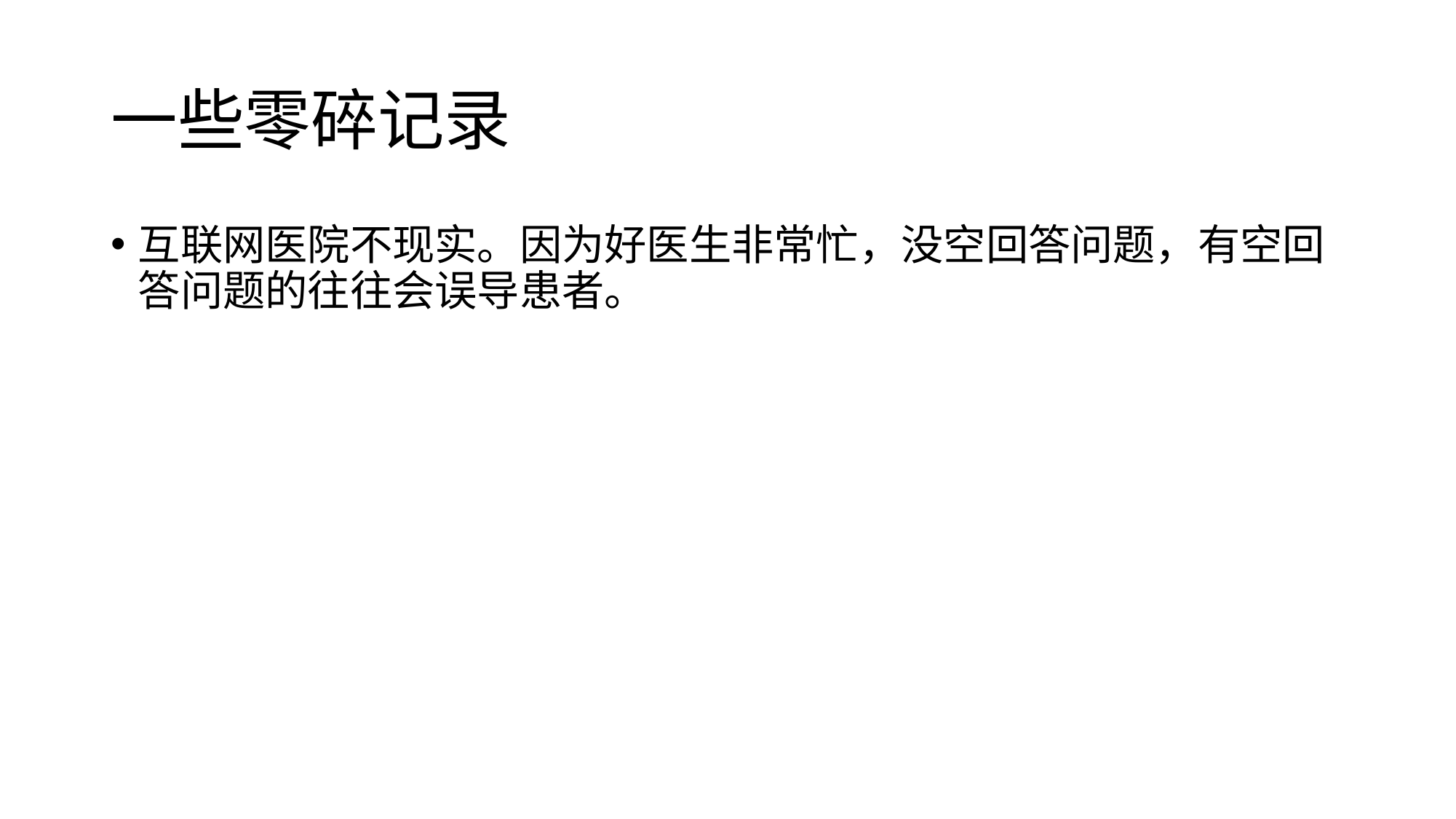

# 一些零碎记录
互联网医院不现实。因为好医生非常忙，没空回答问题，有空回答问题的往往会误导患者。